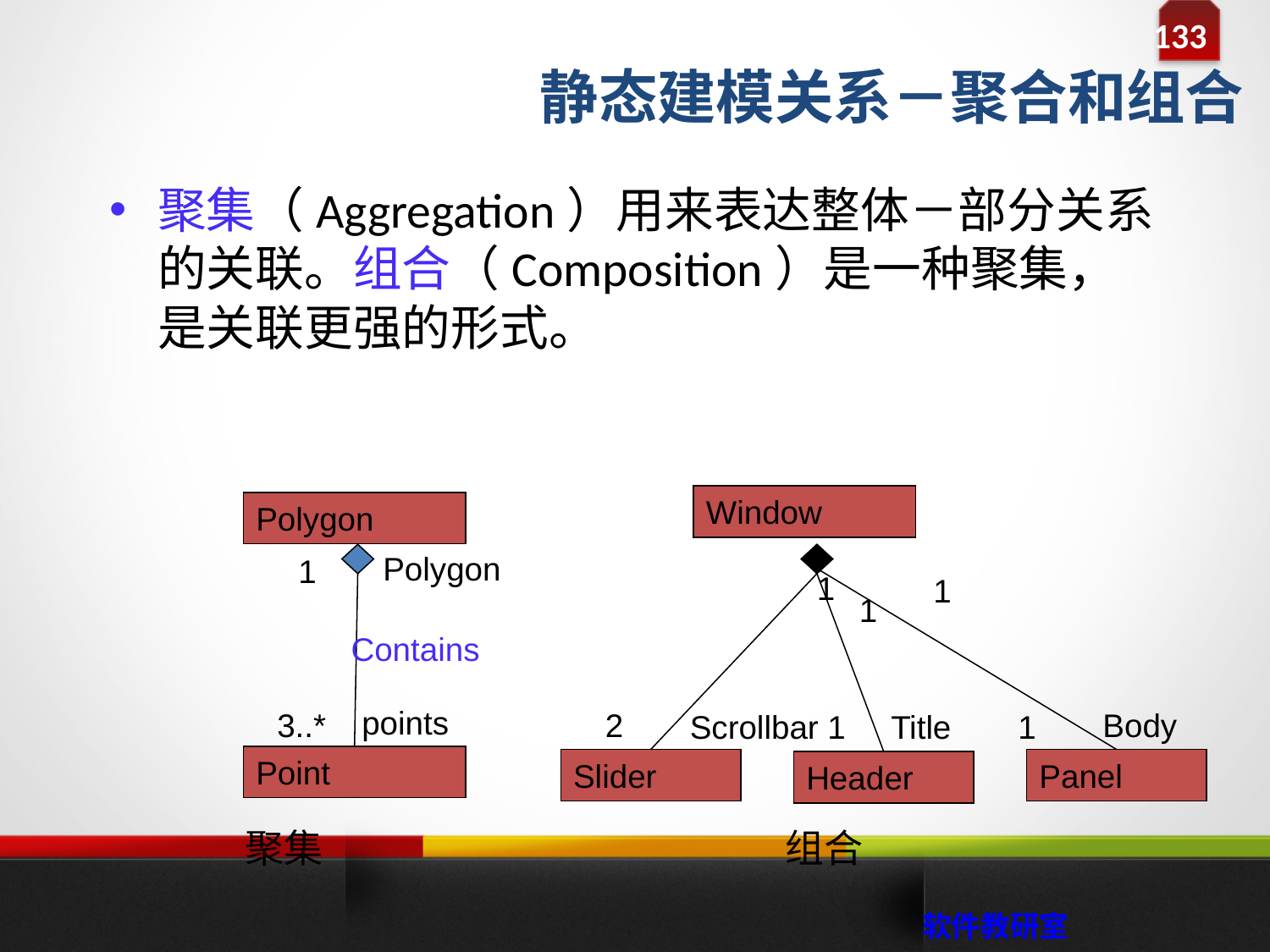

静态建模关系－聚合和组合
聚集（Aggregation）用来表达整体－部分关系的关联。组合（Composition）是一种聚集，是关联更强的形式。
Window
Polygon
Polygon
1

1
1
1
Contains
points
3..*
2
Body
Scrollbar
1
Title
1
Point
Slider
Panel
Header
聚集
组合
                                     软件教研室